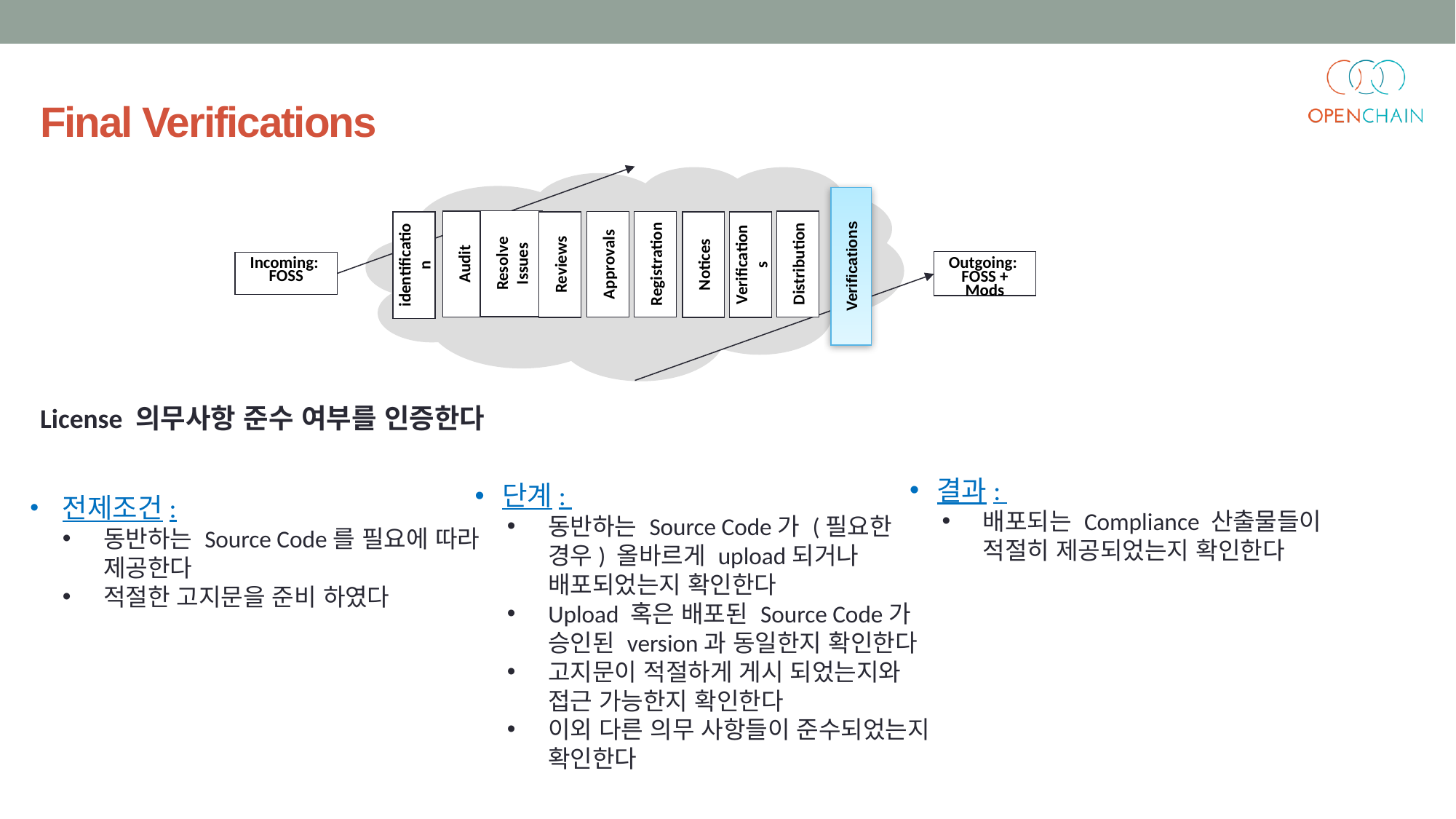

Final Verifications

Verifications
Resolve Issues
Audit
Distribution
Registration
Approvals
identification
Reviews
Notices
Verifications
Incoming:
FOSS
Outgoing:
FOSS + Mods
License 의무사항 준수 여부를 인증한다
전제조건:
동반하는 Source Code를 필요에 따라 제공한다
적절한 고지문을 준비 하였다

결과:
배포되는 Compliance 산출물들이 적절히 제공되었는지 확인한다

단계:
동반하는 Source Code가 (필요한 경우) 올바르게 upload되거나 배포되었는지 확인한다
Upload 혹은 배포된 Source Code가 승인된 version과 동일한지 확인한다
고지문이 적절하게 게시 되었는지와 접근 가능한지 확인한다
이외 다른 의무 사항들이 준수되었는지 확인한다